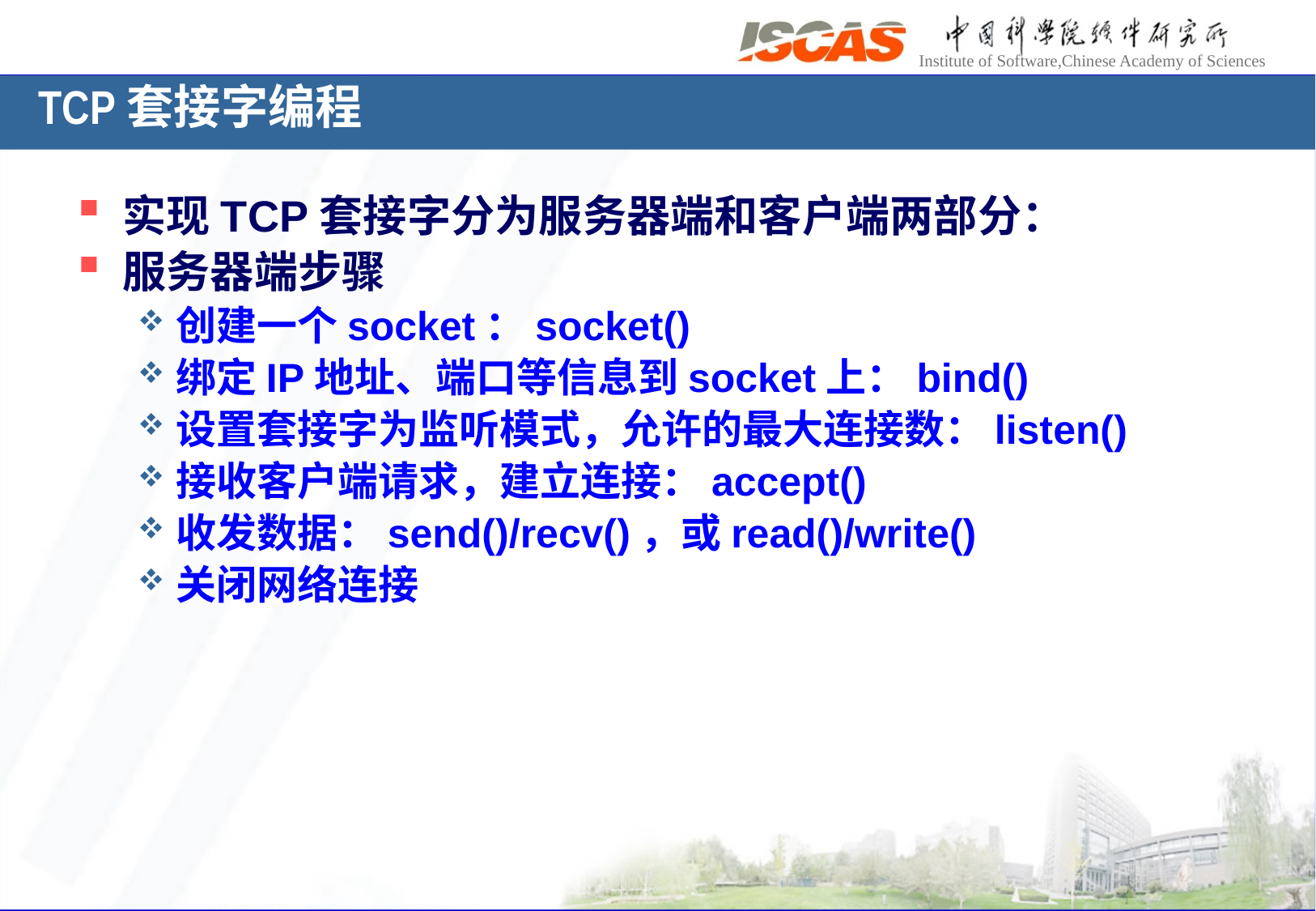

# TCP套接字编程
实现TCP套接字分为服务器端和客户端两部分：
服务器端步骤
创建一个socket：socket()
绑定IP地址、端口等信息到socket上：bind()
设置套接字为监听模式，允许的最大连接数：listen()
接收客户端请求，建立连接：accept()
收发数据：send()/recv()，或read()/write()
关闭网络连接